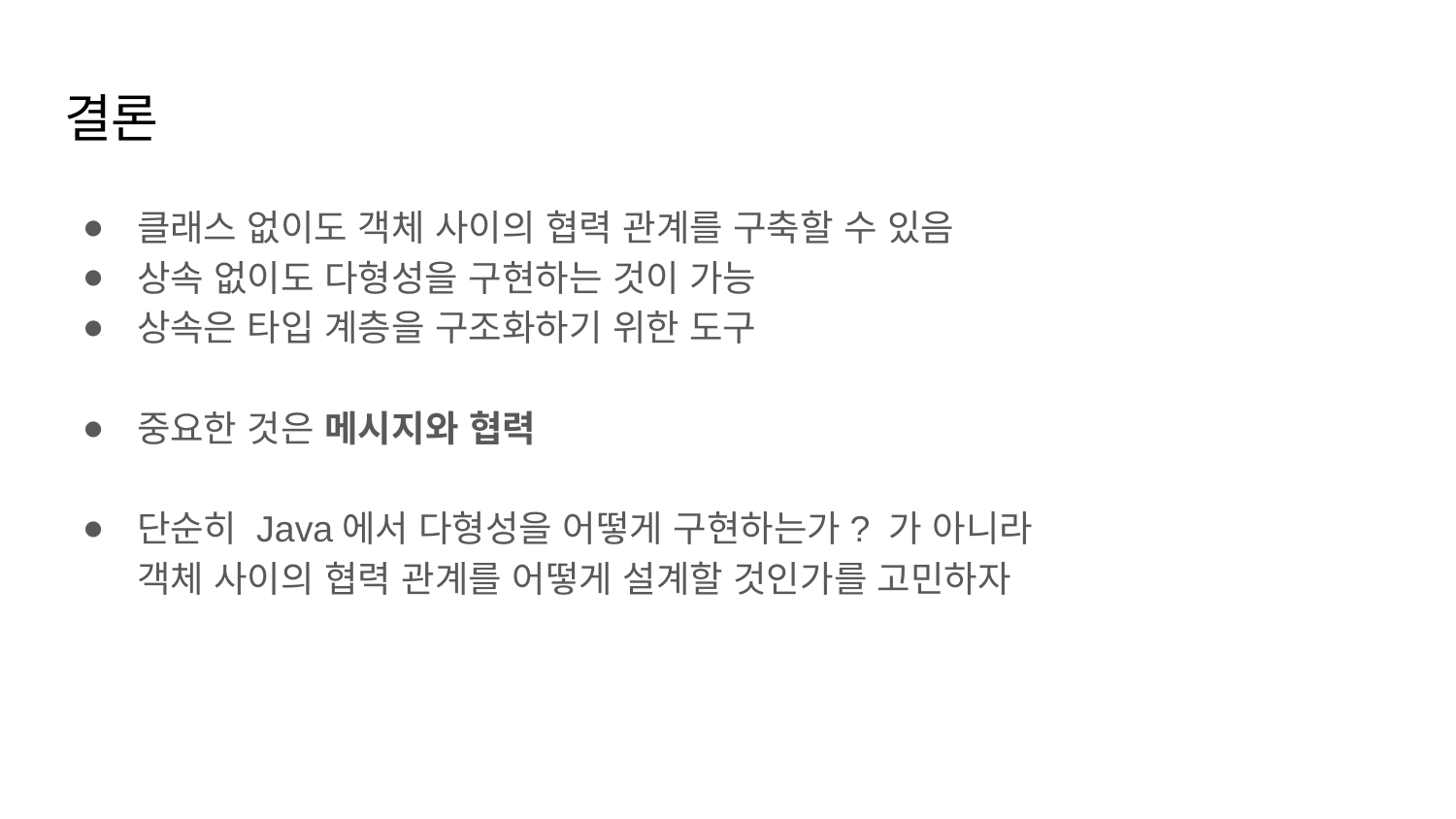

# 결론
클래스 없이도 객체 사이의 협력 관계를 구축할 수 있음
상속 없이도 다형성을 구현하는 것이 가능
상속은 타입 계층을 구조화하기 위한 도구
중요한 것은 메시지와 협력
단순히 Java에서 다형성을 어떻게 구현하는가? 가 아니라
객체 사이의 협력 관계를 어떻게 설계할 것인가를 고민하자